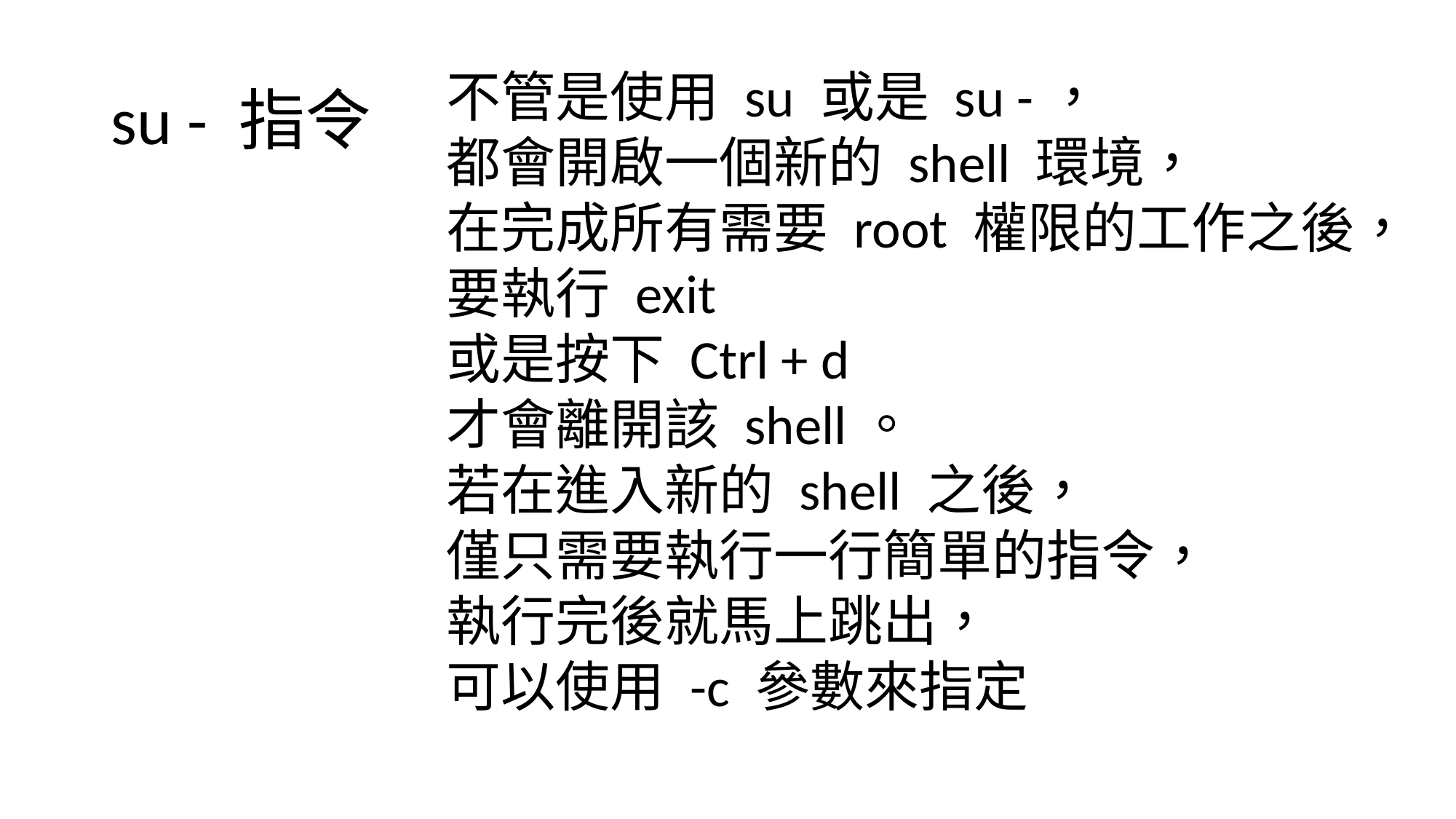

# su - 指令
不管是使用 su 或是 su -，
都會開啟一個新的 shell 環境，
在完成所有需要 root 權限的工作之後，
要執行 exit
或是按下 Ctrl + d
才會離開該 shell。
若在進入新的 shell 之後，
僅只需要執行一行簡單的指令，
執行完後就馬上跳出，
可以使用 -c 參數來指定